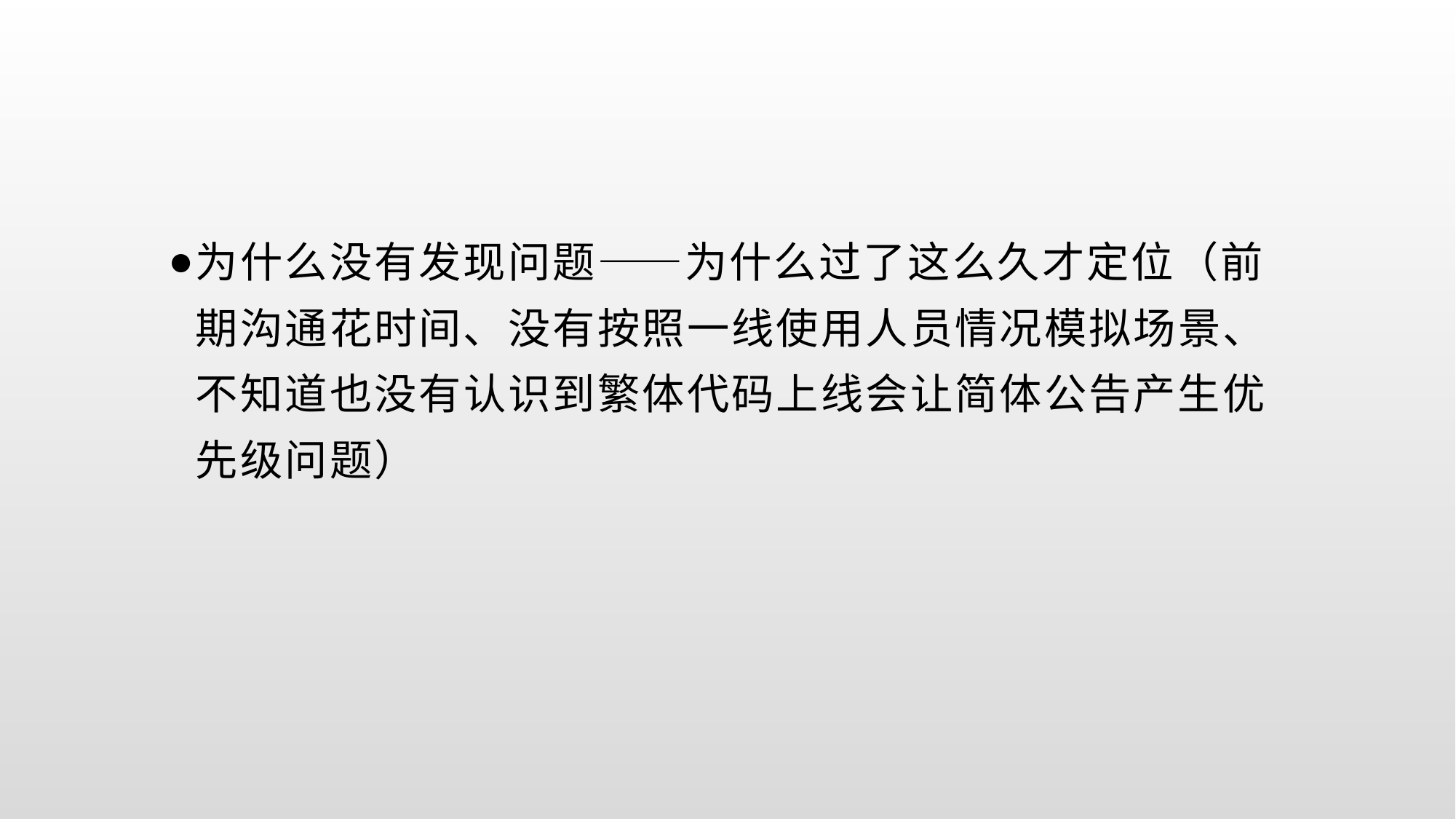

为什么没有发现问题——为什么过了这么久才定位（前期沟通花时间、没有按照一线使用人员情况模拟场景、不知道也没有认识到繁体代码上线会让简体公告产生优先级问题）